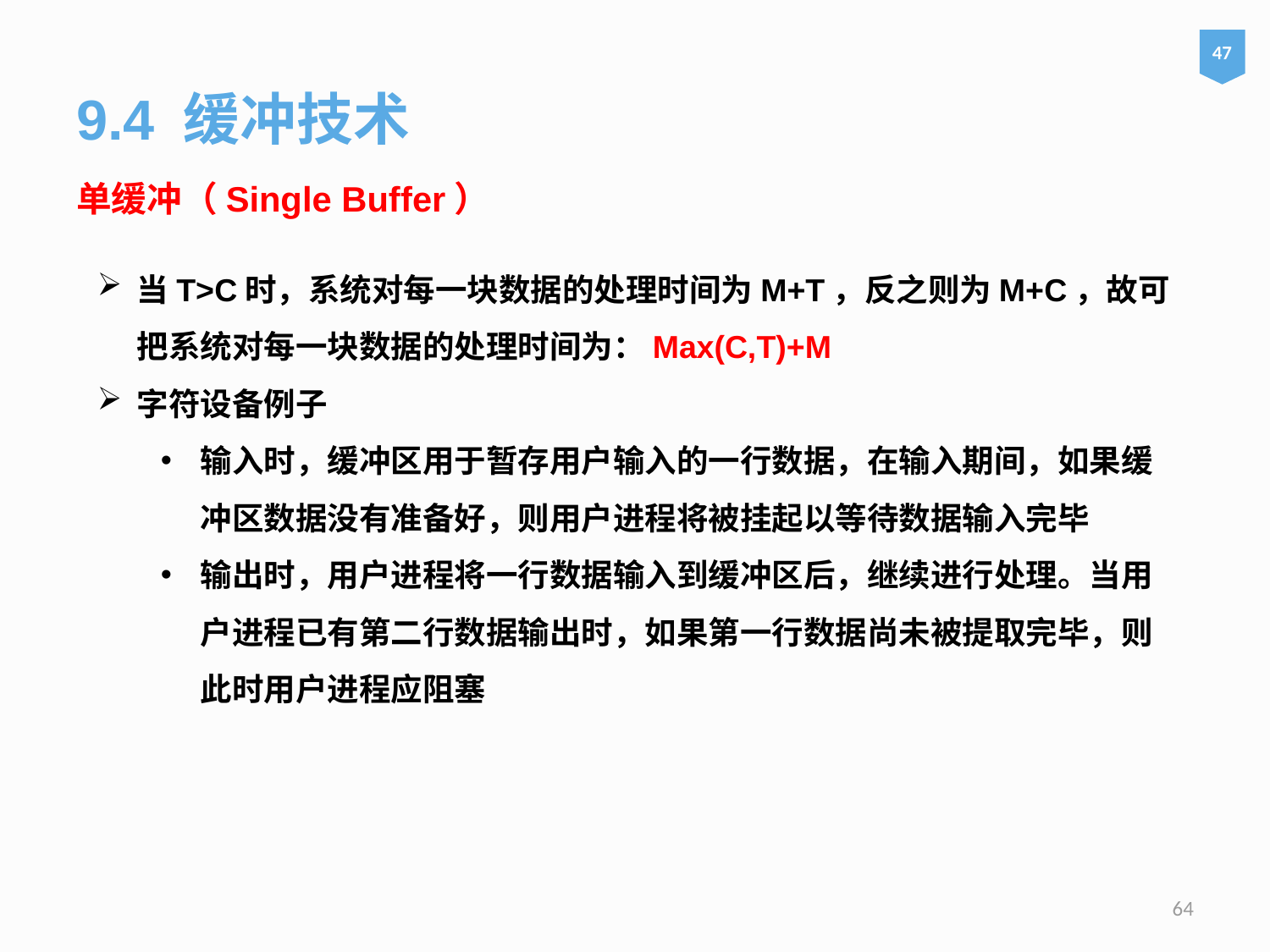

47
9.4 缓冲技术
单缓冲（Single Buffer）
当T>C时，系统对每一块数据的处理时间为M+T，反之则为M+C，故可把系统对每一块数据的处理时间为：Max(C,T)+M
字符设备例子
输入时，缓冲区用于暂存用户输入的一行数据，在输入期间，如果缓冲区数据没有准备好，则用户进程将被挂起以等待数据输入完毕
输出时，用户进程将一行数据输入到缓冲区后，继续进行处理。当用户进程已有第二行数据输出时，如果第一行数据尚未被提取完毕，则此时用户进程应阻塞
64